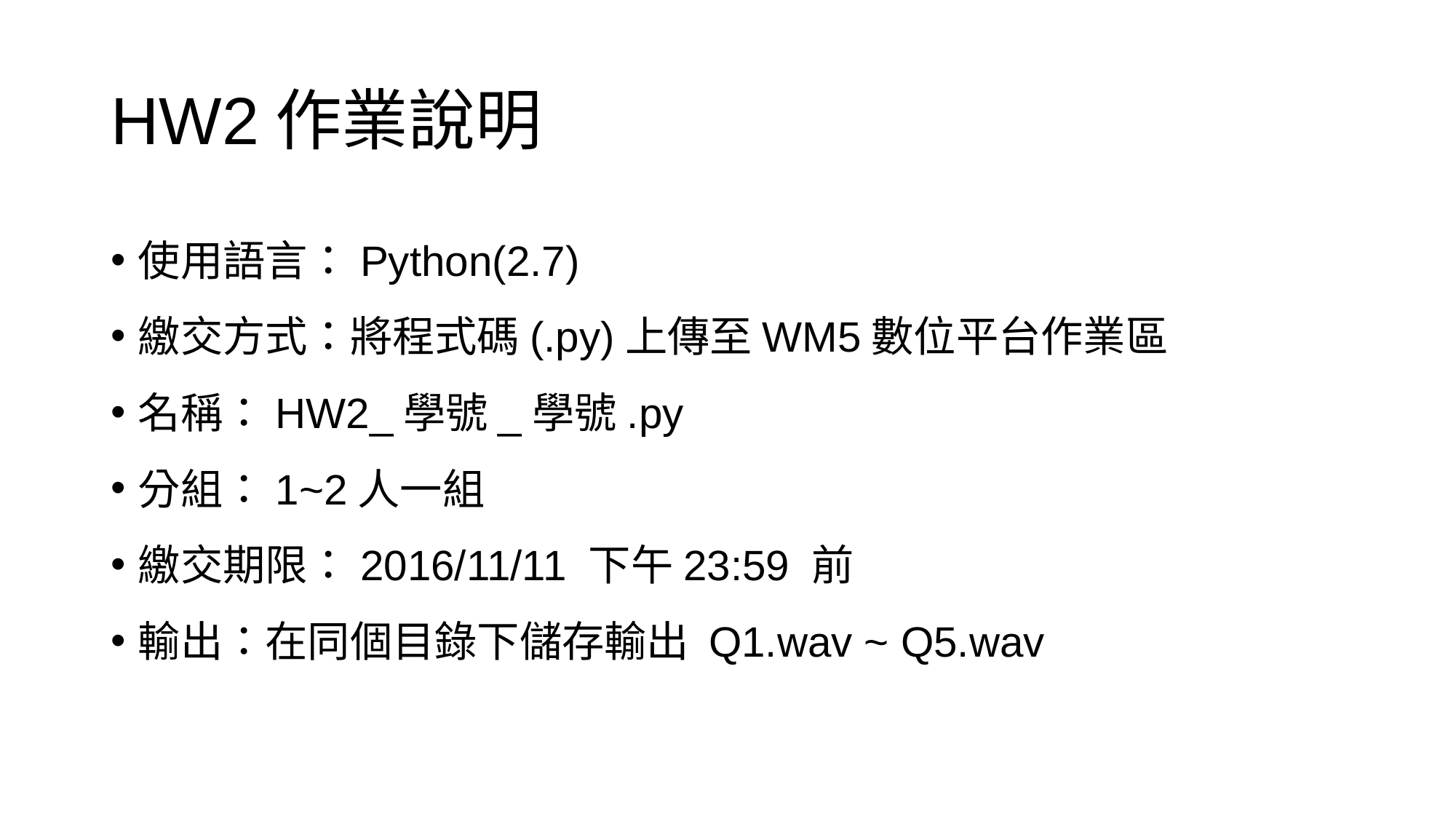

# HW2作業說明
使用語言：Python(2.7)
繳交方式：將程式碼(.py)上傳至WM5數位平台作業區
名稱：HW2_學號_學號.py
分組：1~2人一組
繳交期限：2016/11/11 下午23:59 前
輸出：在同個目錄下儲存輸出 Q1.wav ~ Q5.wav